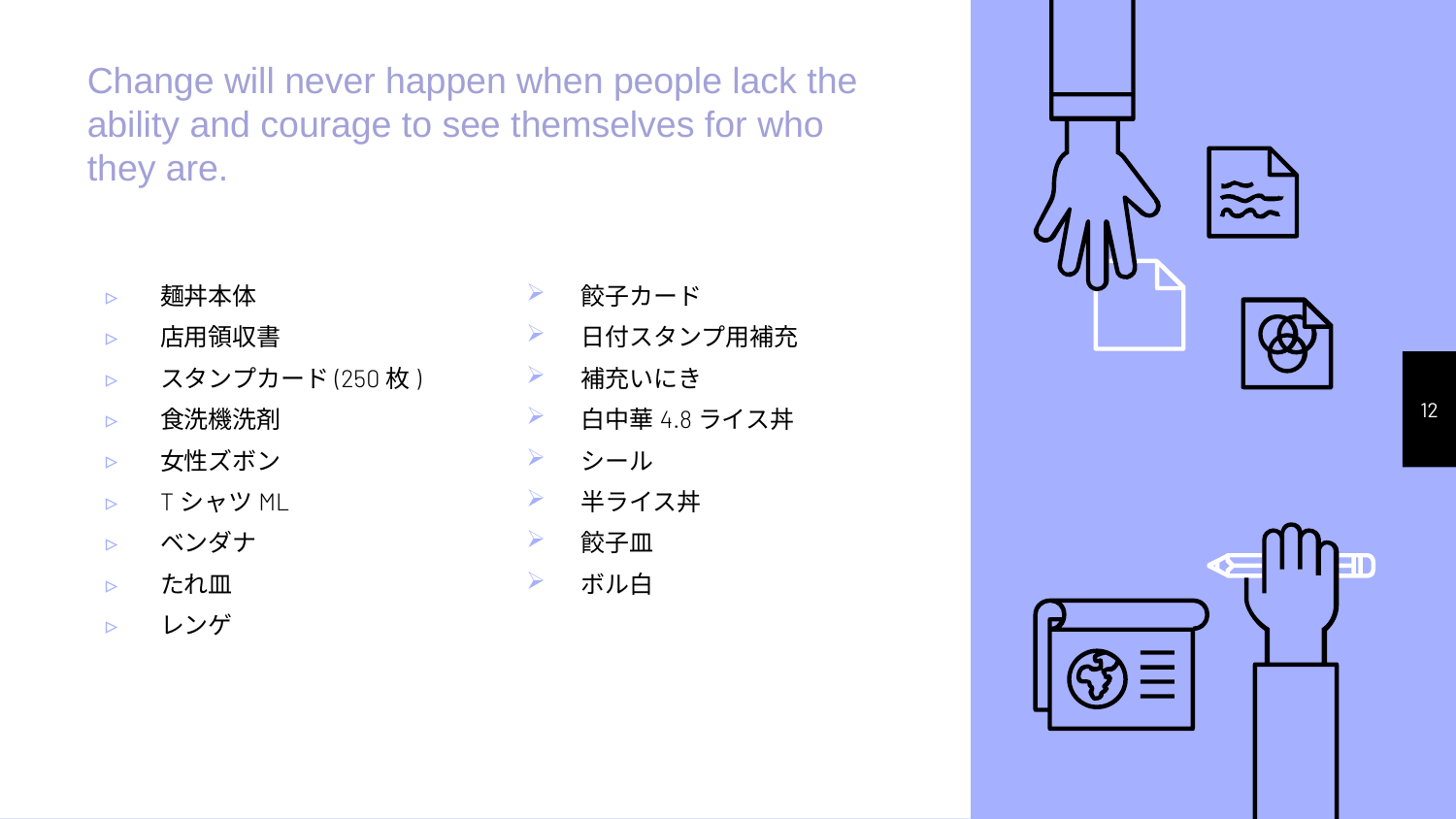

Change will never happen when people lack the ability and courage to see themselves for who they are.
麺丼本体
店用領収書
スタンプカード(250枚)
食洗機洗剤
女性ズボン
TシャツML
ベンダナ
たれ皿
レンゲ

餃子カード
日付スタンプ用補充
補充いにき
白中華4.8ライス丼
シール
半ライス丼
餃子皿
ボル白

12